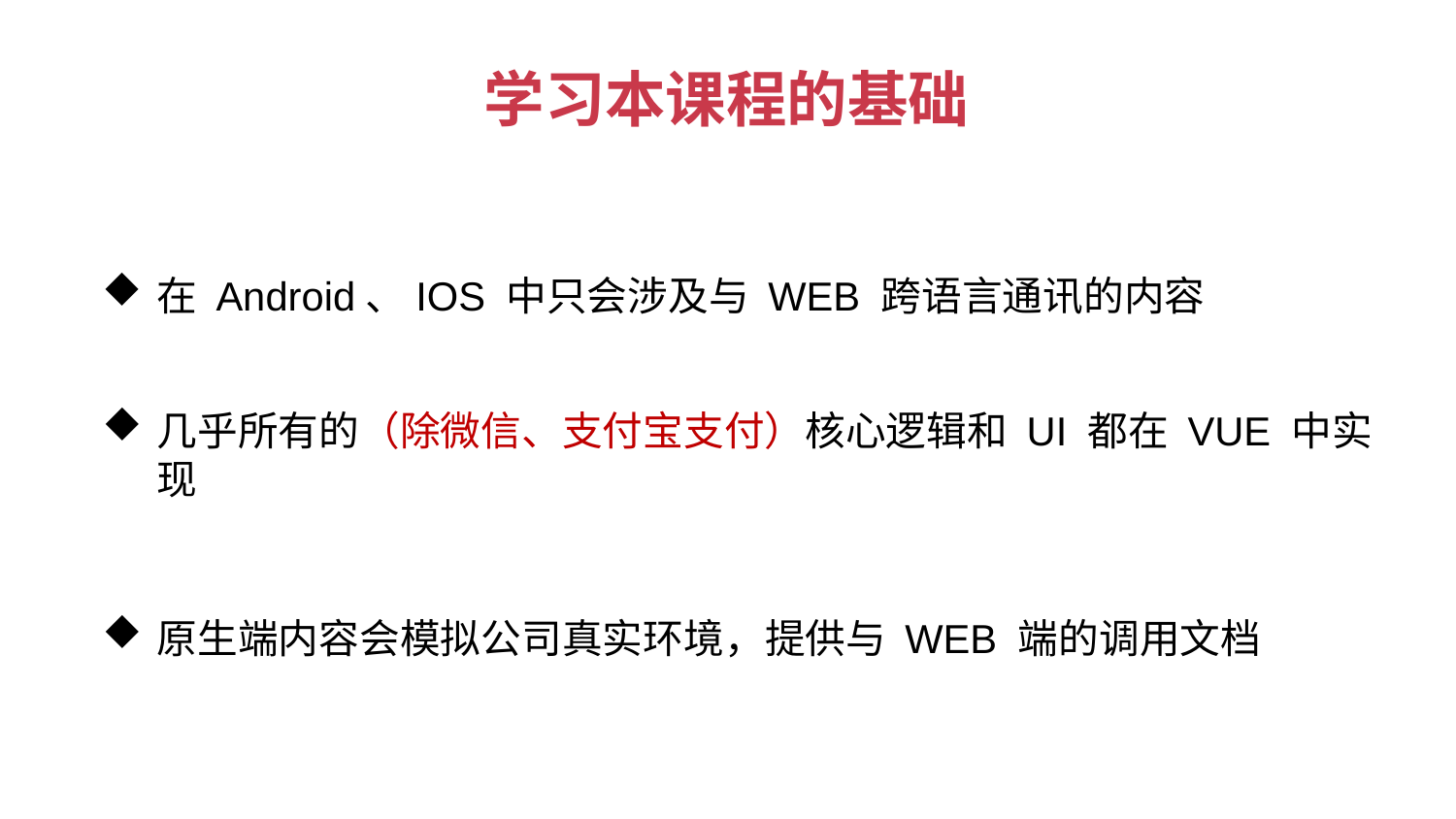

学习本课程的基础
在 Android、IOS 中只会涉及与 WEB 跨语言通讯的内容
几乎所有的（除微信、支付宝支付）核心逻辑和 UI 都在 VUE 中实现
原生端内容会模拟公司真实环境，提供与 WEB 端的调用文档